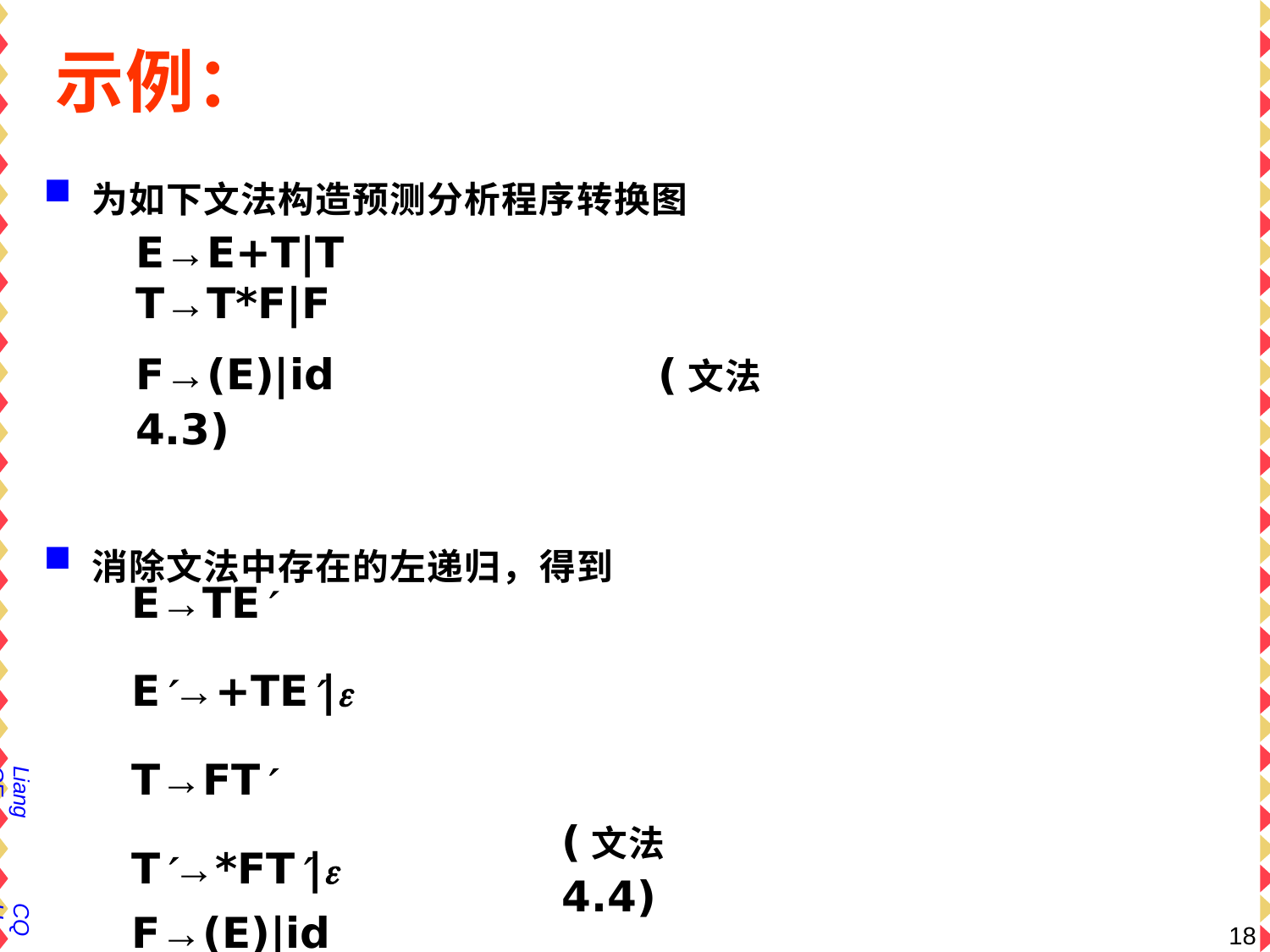

# 示例：
为如下文法构造预测分析程序转换图
E→E+T|T
T→T*F|F
F→(E)|id	(文法4.3)

消除文法中存在的左递归，得到
E→TE′ E′→+TE′|ε T→FT′ T′→*FT′|ε F→(E)|id
Liang GE
(文法4.4)
CQU
18